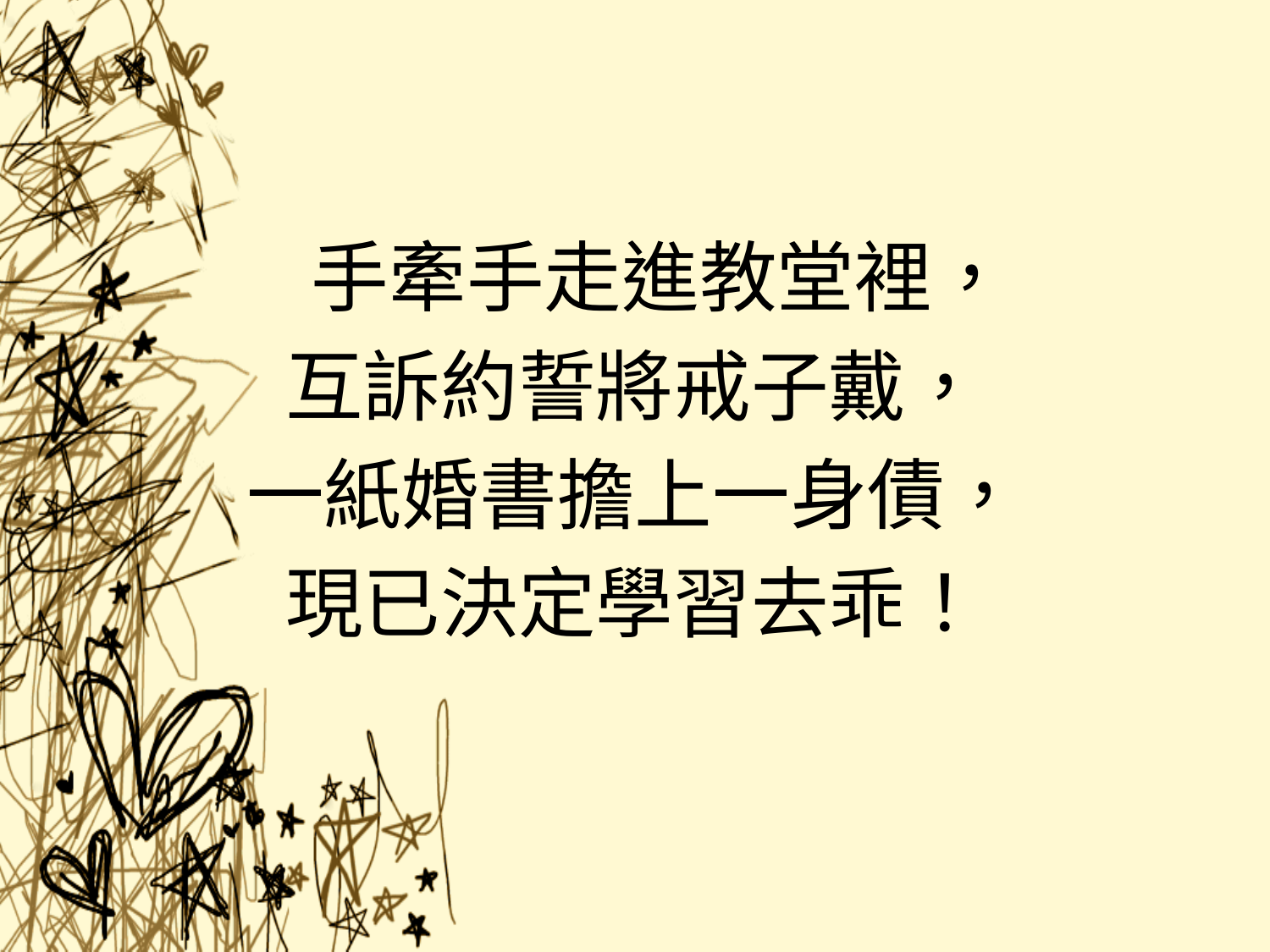

#
   手牽手走進教堂裡，
互訴約誓將戒子戴，
一紙婚書擔上一身債，
現已決定學習去乖！